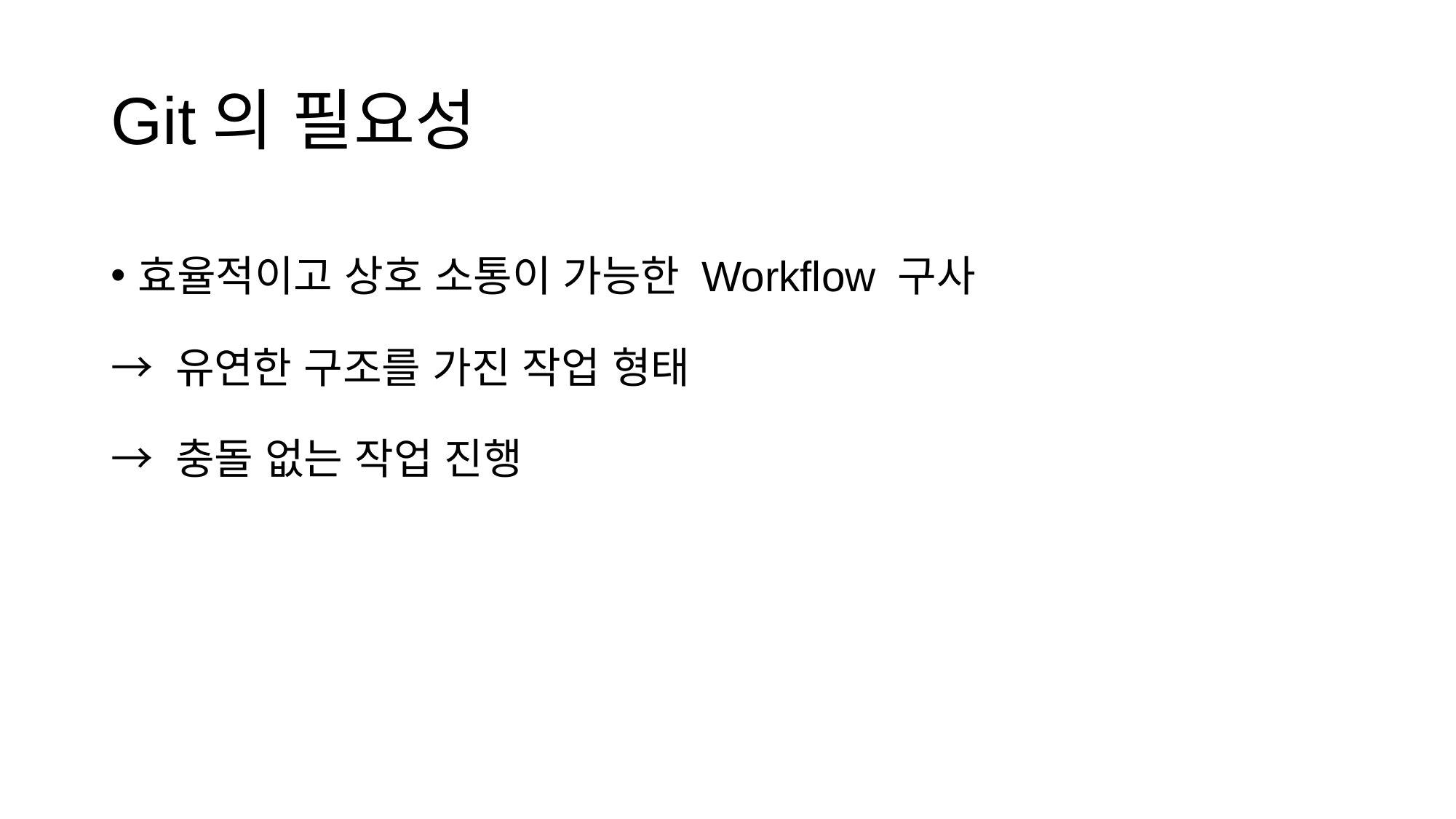

# Git의 필요성
효율적이고 상호 소통이 가능한 Workflow 구사
→ 유연한 구조를 가진 작업 형태
→ 충돌 없는 작업 진행